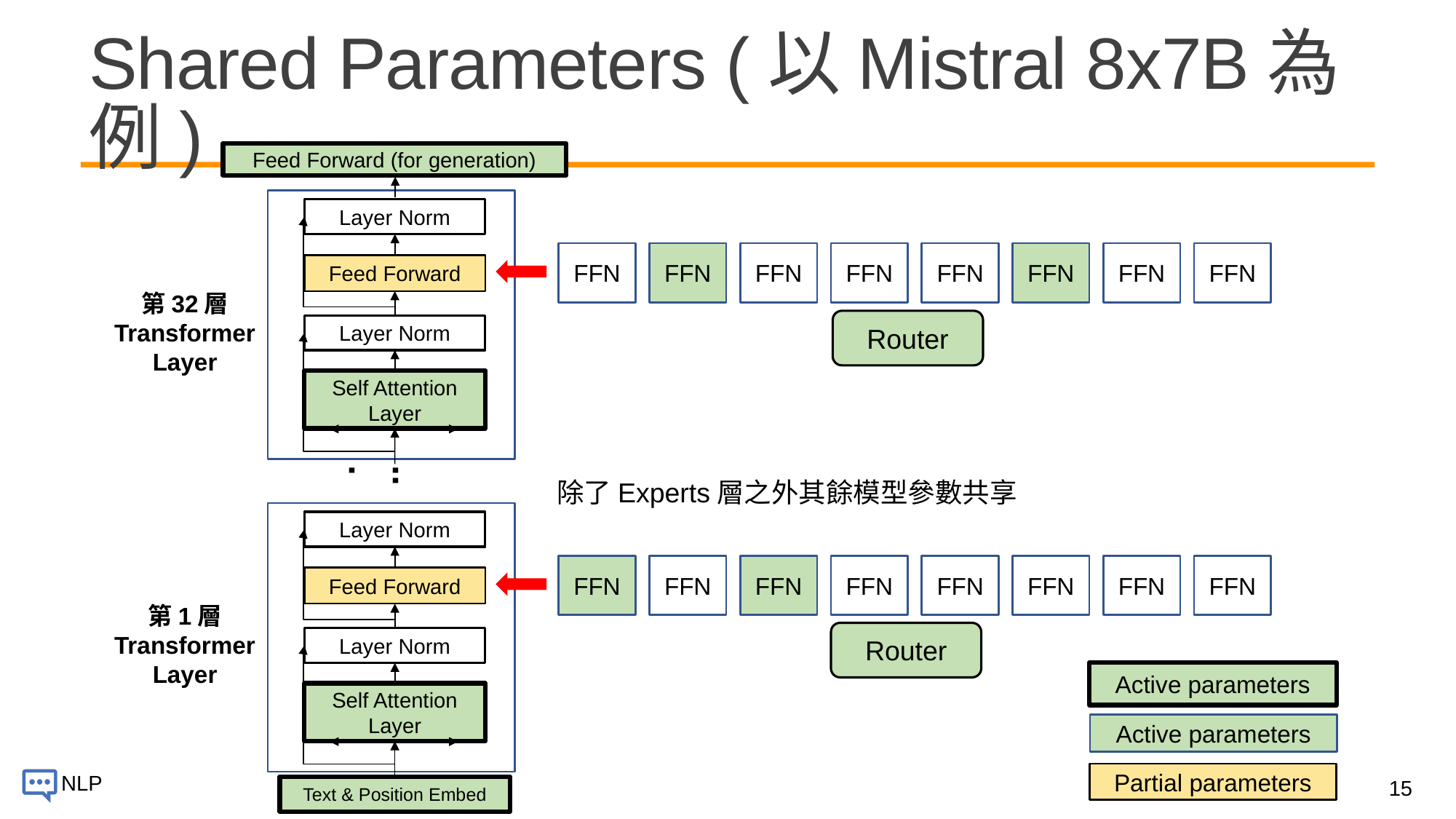

# Shared Parameters (以Mistral 8x7B為例)
Feed Forward (for generation)

Layer Norm
FFN
FFN
FFN
FFN
FFN
FFN
FFN
FFN
Feed Forward

第32層
Transformer
Layer
Router
Layer Norm
Self Attention
Layer

...
除了Experts層之外其餘模型參數共享

Layer Norm
FFN
FFN
FFN
FFN
FFN
FFN
FFN
FFN
Feed Forward

第1層
Transformer
Layer
Router
Layer Norm
Active parameters
Self Attention
Layer

Active parameters

Partial parameters
15
Text & Position Embed